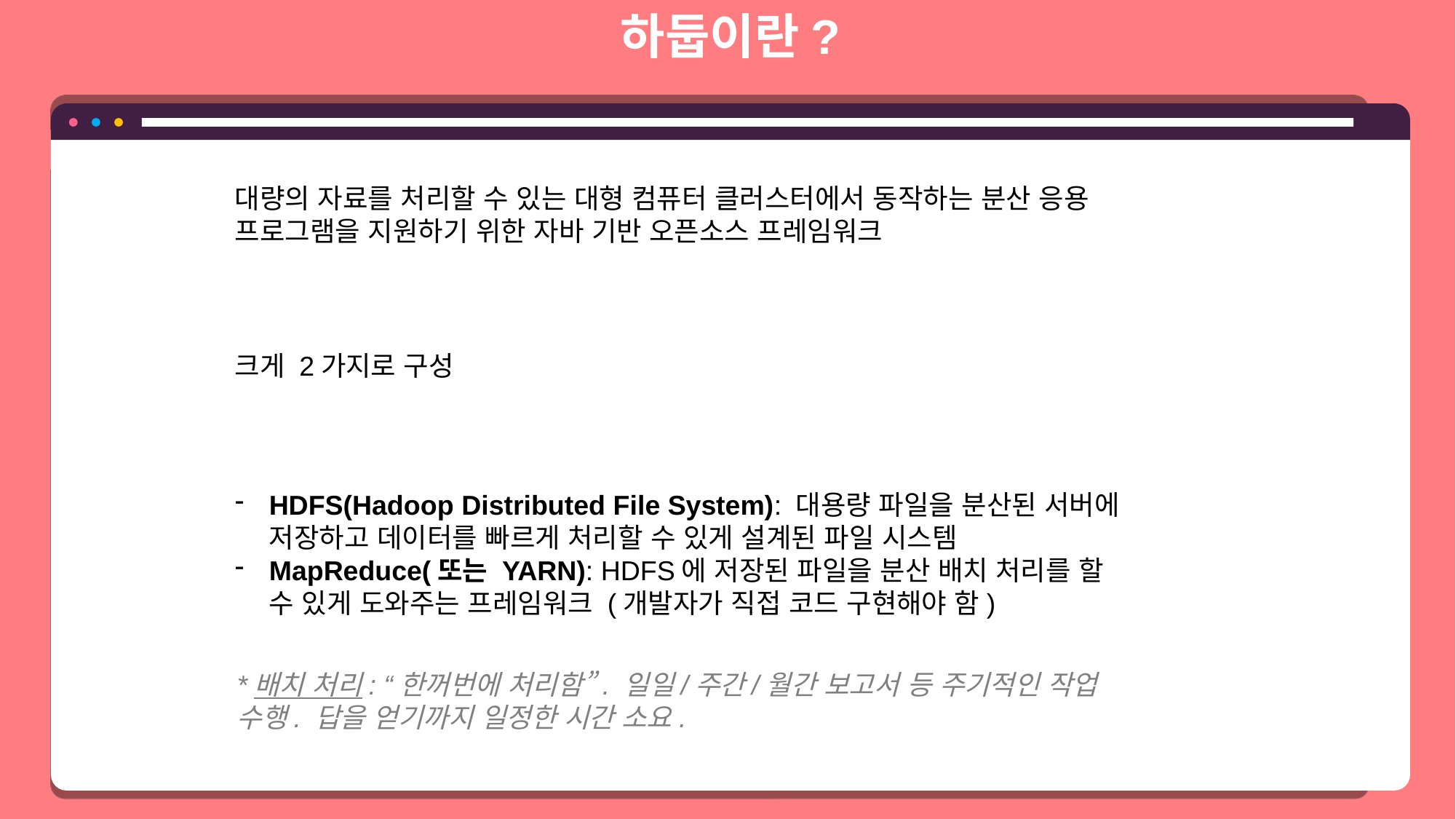

하둡이란?

대량의 자료를 처리할 수 있는 대형 컴퓨터 클러스터에서 동작하는 분산 응용 프로그램을 지원하기 위한 자바 기반 오픈소스 프레임워크
크게 2가지로 구성
HDFS(Hadoop Distributed File System): 대용량 파일을 분산된 서버에 저장하고 데이터를 빠르게 처리할 수 있게 설계된 파일 시스템
MapReduce(또는 YARN): HDFS에 저장된 파일을 분산 배치 처리를 할 수 있게 도와주는 프레임워크 (개발자가 직접 코드 구현해야 함)
*배치 처리: “한꺼번에 처리함”. 일일/주간/월간 보고서 등 주기적인 작업 수행. 답을 얻기까지 일정한 시간 소요.